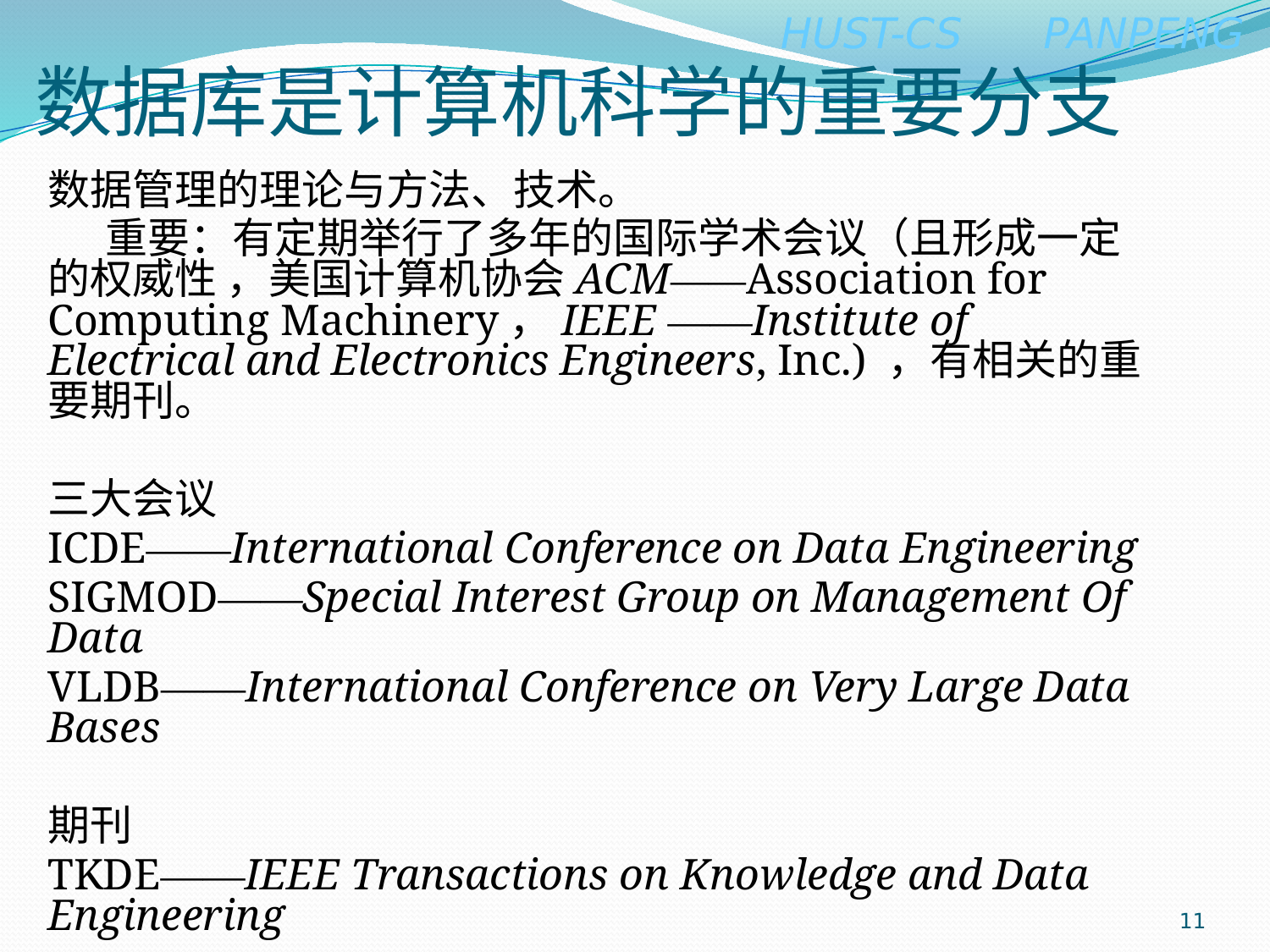

# 数据库是计算机科学的重要分支
数据管理的理论与方法、技术。
     重要：有定期举行了多年的国际学术会议（且形成一定的权威性 ，美国计算机协会ACM——Association for Computing Machinery，IEEE ——Institute of Electrical and Electronics Engineers, Inc.) ，有相关的重要期刊。

三大会议
ICDE——International Conference on Data Engineering
SIGMOD——Special Interest Group on Management Of Data
VLDB——International Conference on Very Large Data Bases

期刊
TKDE——IEEE Transactions on Knowledge and Data Engineering
11